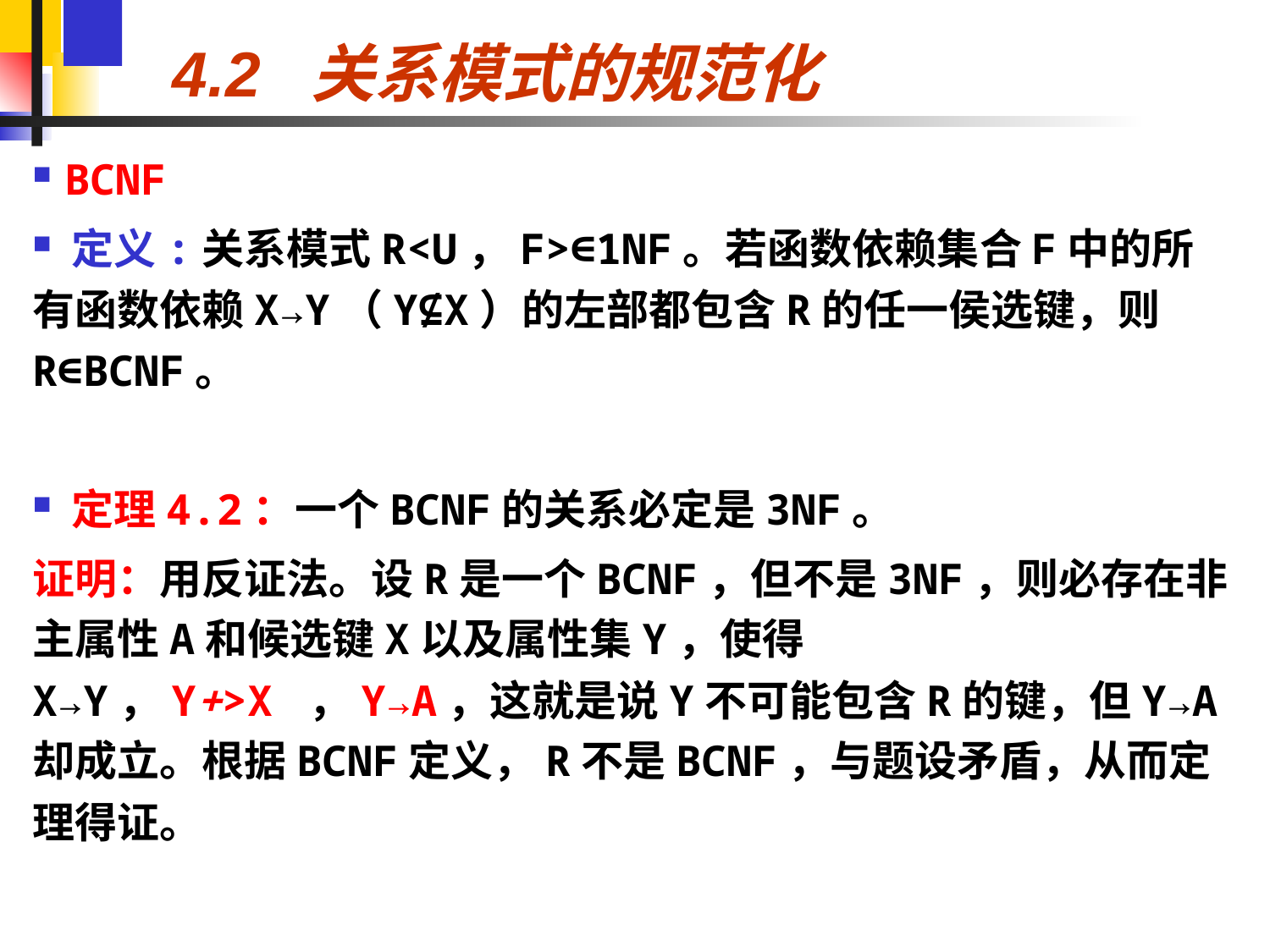

# 4.2  关系模式的规范化
 BCNF
 定义:关系模式R<U，F>∈1NF。若函数依赖集合F中的所有函数依赖X→Y（Y⊈X）的左部都包含R的任一侯选键，则R∈BCNF。

 定理4.2：一个BCNF的关系必定是3NF。
证明：用反证法。设R是一个BCNF，但不是3NF，则必存在非主属性A和候选键X以及属性集Y，使得X→Y，Y+>X ，Y→A，这就是说Y不可能包含R的键，但Y→A却成立。根据BCNF定义，R不是BCNF，与题设矛盾，从而定理得证。